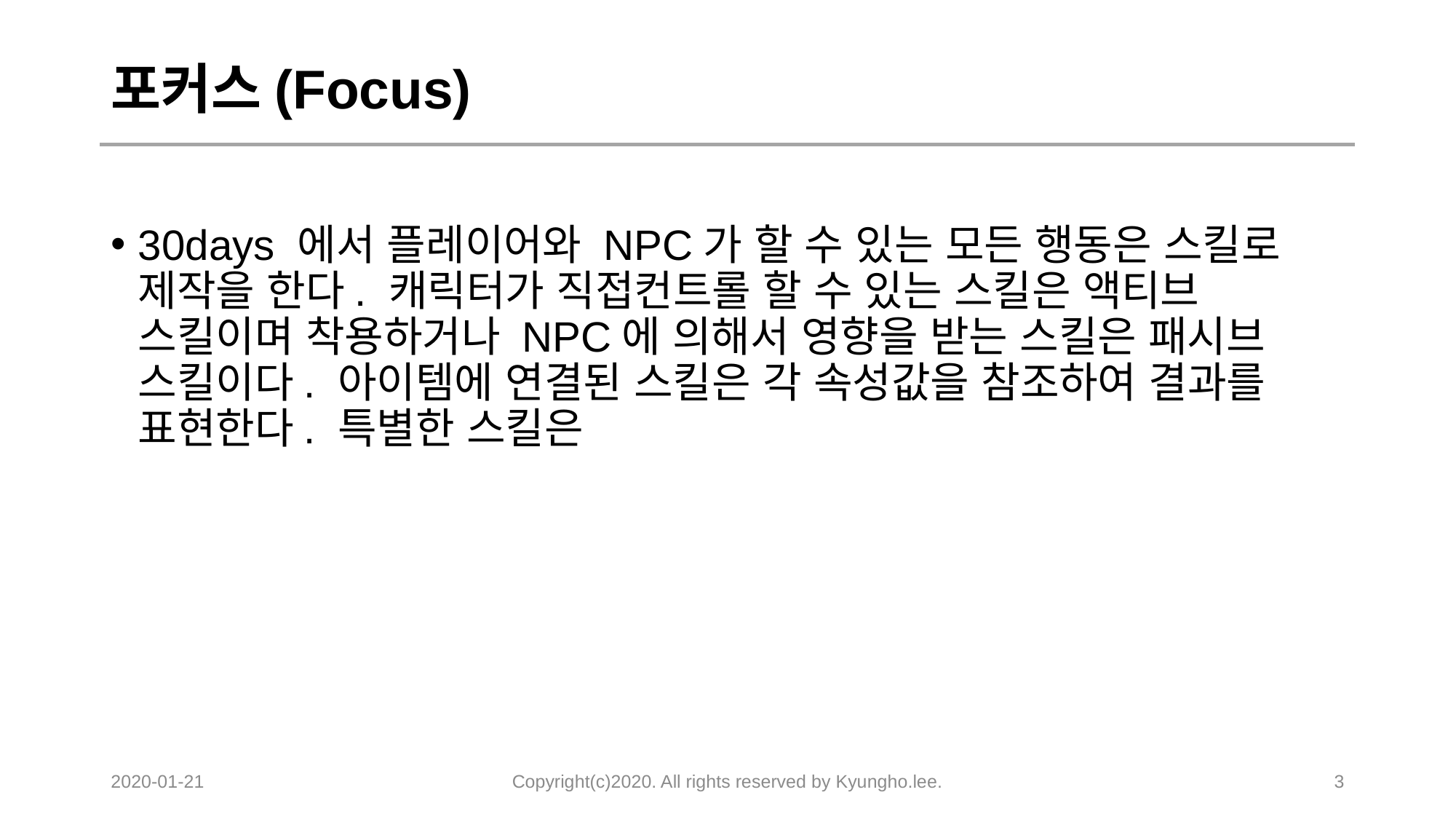

# 포커스(Focus)
30days 에서 플레이어와 NPC가 할 수 있는 모든 행동은 스킬로 제작을 한다. 캐릭터가 직접컨트롤 할 수 있는 스킬은 액티브 스킬이며 착용하거나 NPC에 의해서 영향을 받는 스킬은 패시브 스킬이다. 아이템에 연결된 스킬은 각 속성값을 참조하여 결과를 표현한다. 특별한 스킬은
2020-01-21
Copyright(c)2020. All rights reserved by Kyungho.lee.
3